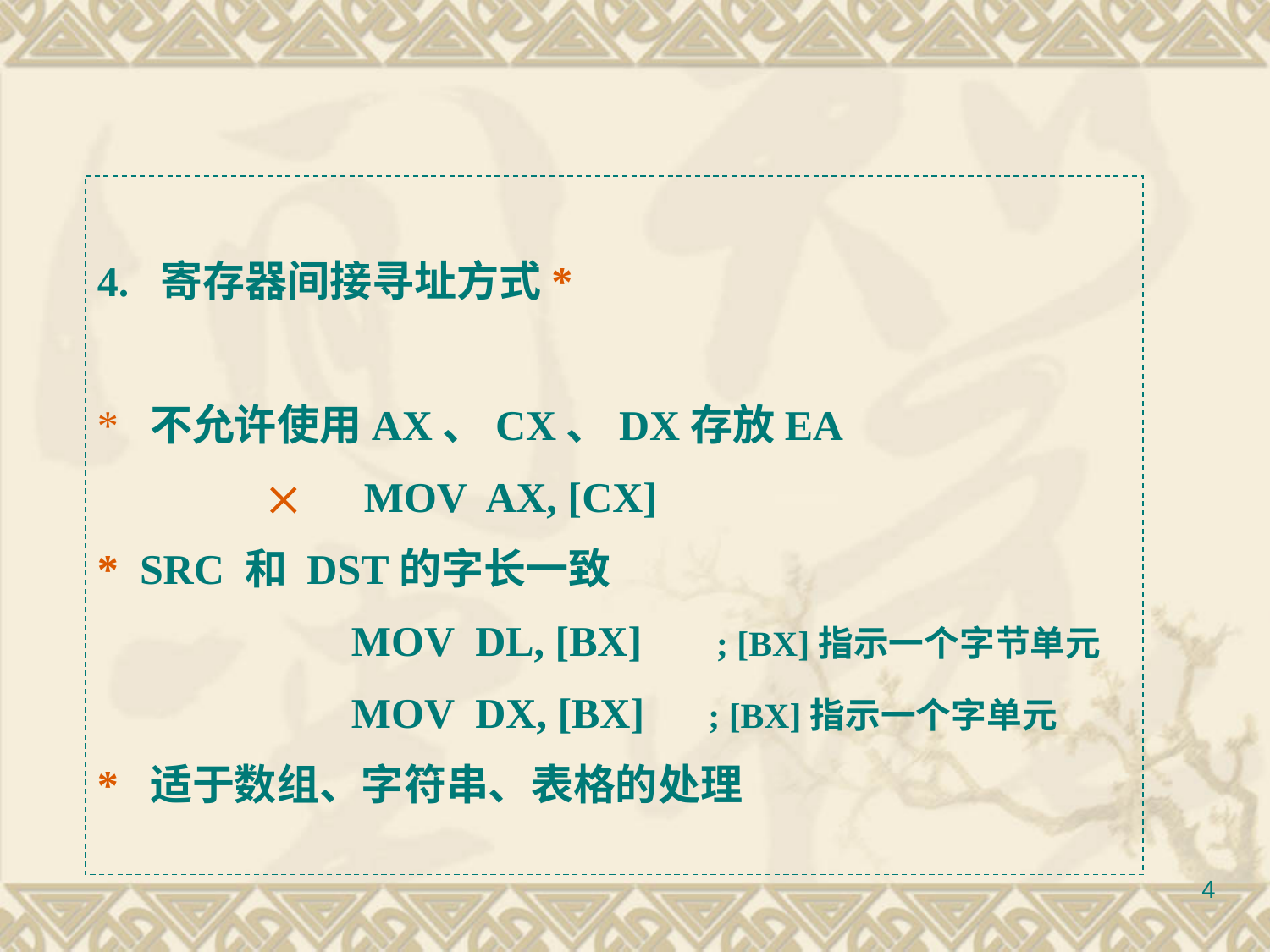

4.  寄存器间接寻址方式*

*  不允许使用AX、CX、DX存放EA
                ×      MOV  AX, [CX]
*  SRC 和 DST的字长一致
                        MOV  DL, [BX]       ; [BX]指示一个字节单元
                        MOV  DX, [BX]      ; [BX]指示一个字单元
*  适于数组、字符串、表格的处理

4